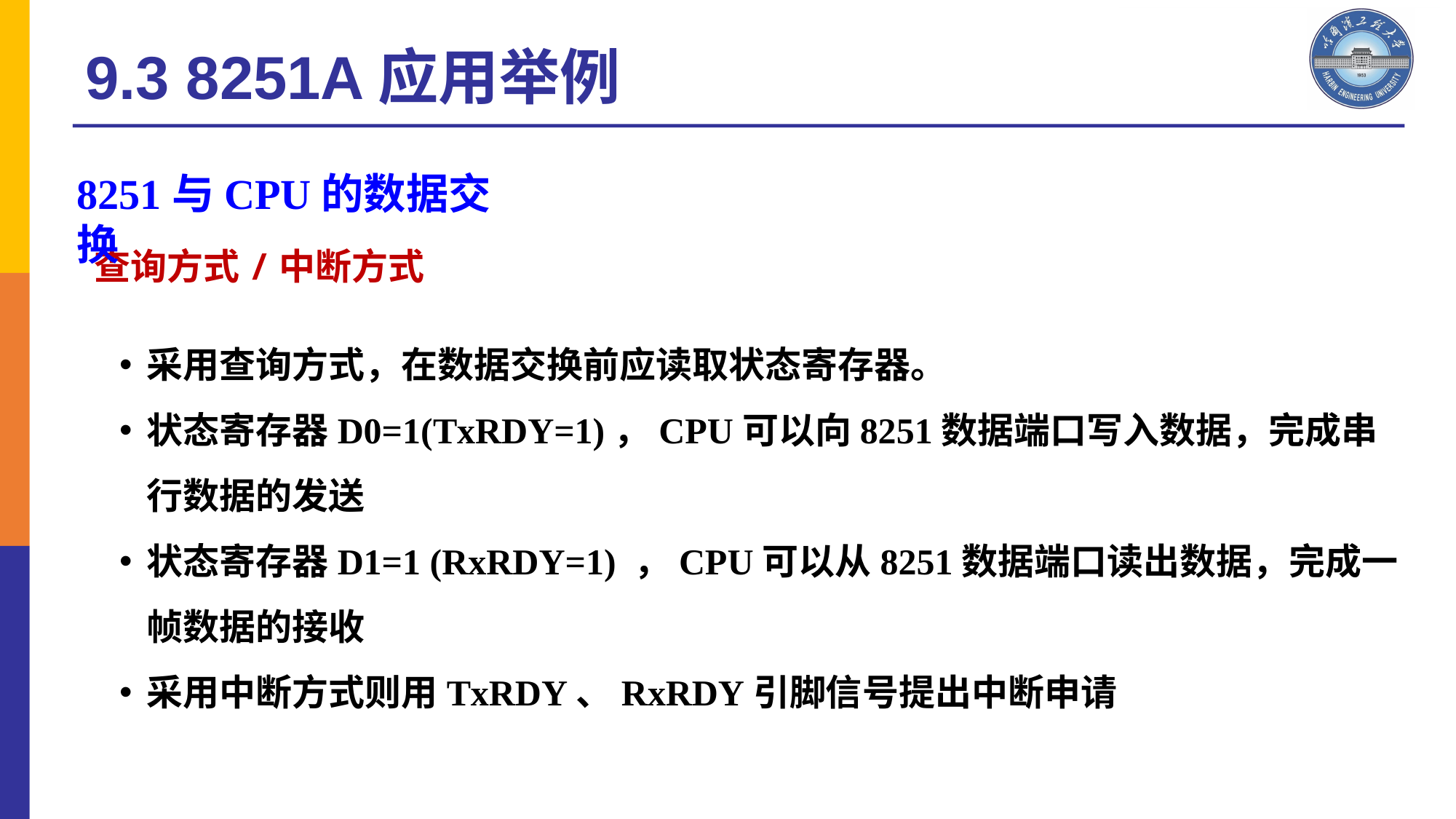

9.3 8251A应用举例
8251与CPU的数据交换
查询方式/中断方式
采用查询方式，在数据交换前应读取状态寄存器。
状态寄存器D0=1(TxRDY=1)，CPU可以向8251数据端口写入数据，完成串行数据的发送
状态寄存器D1=1 (RxRDY=1) ，CPU可以从8251数据端口读出数据，完成一帧数据的接收
采用中断方式则用TxRDY、RxRDY引脚信号提出中断申请